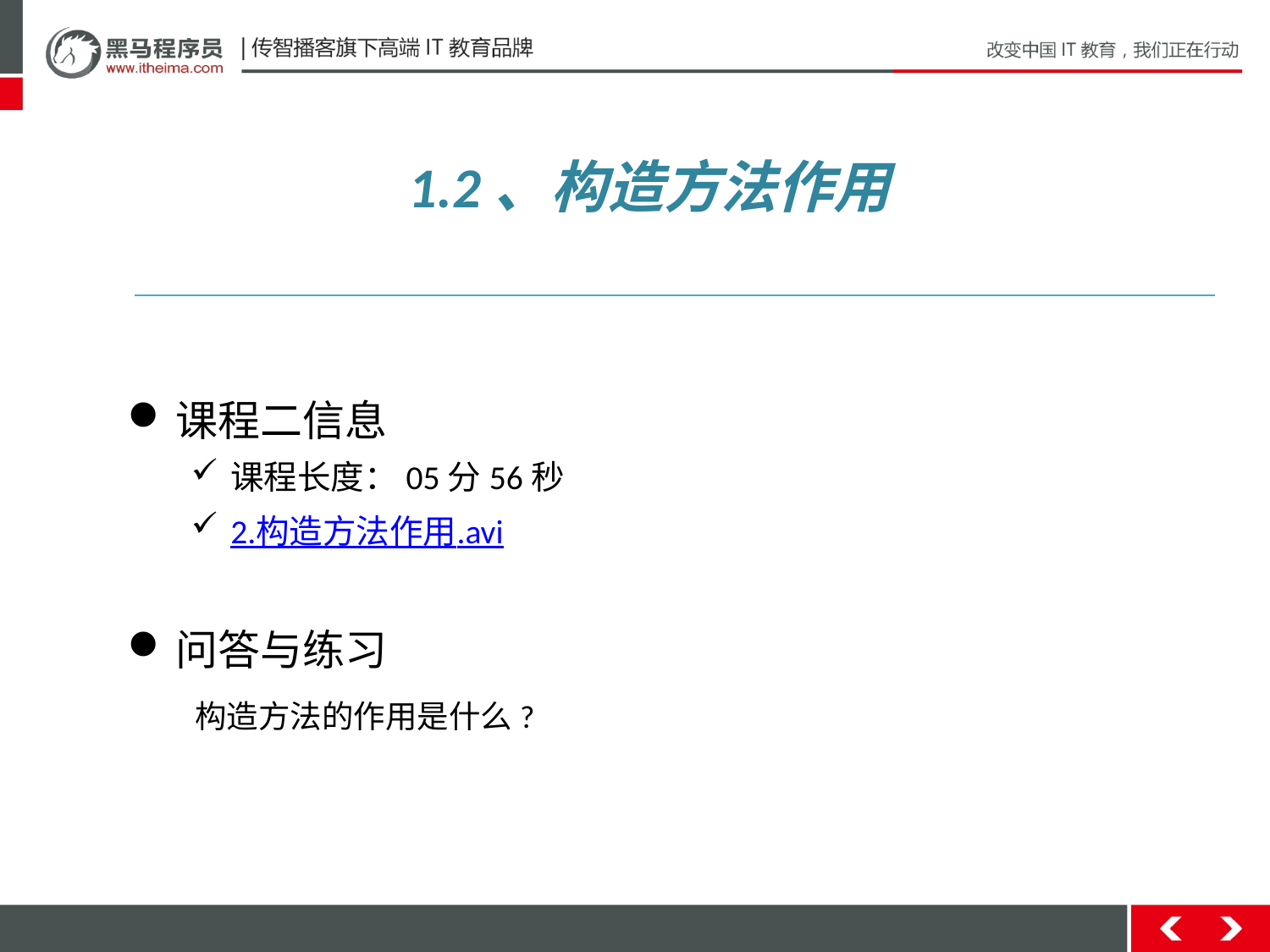

1.2、构造方法作用

课程二信息
课程长度：05分56秒
2.构造方法作用.avi

问答与练习
      构造方法的作用是什么?